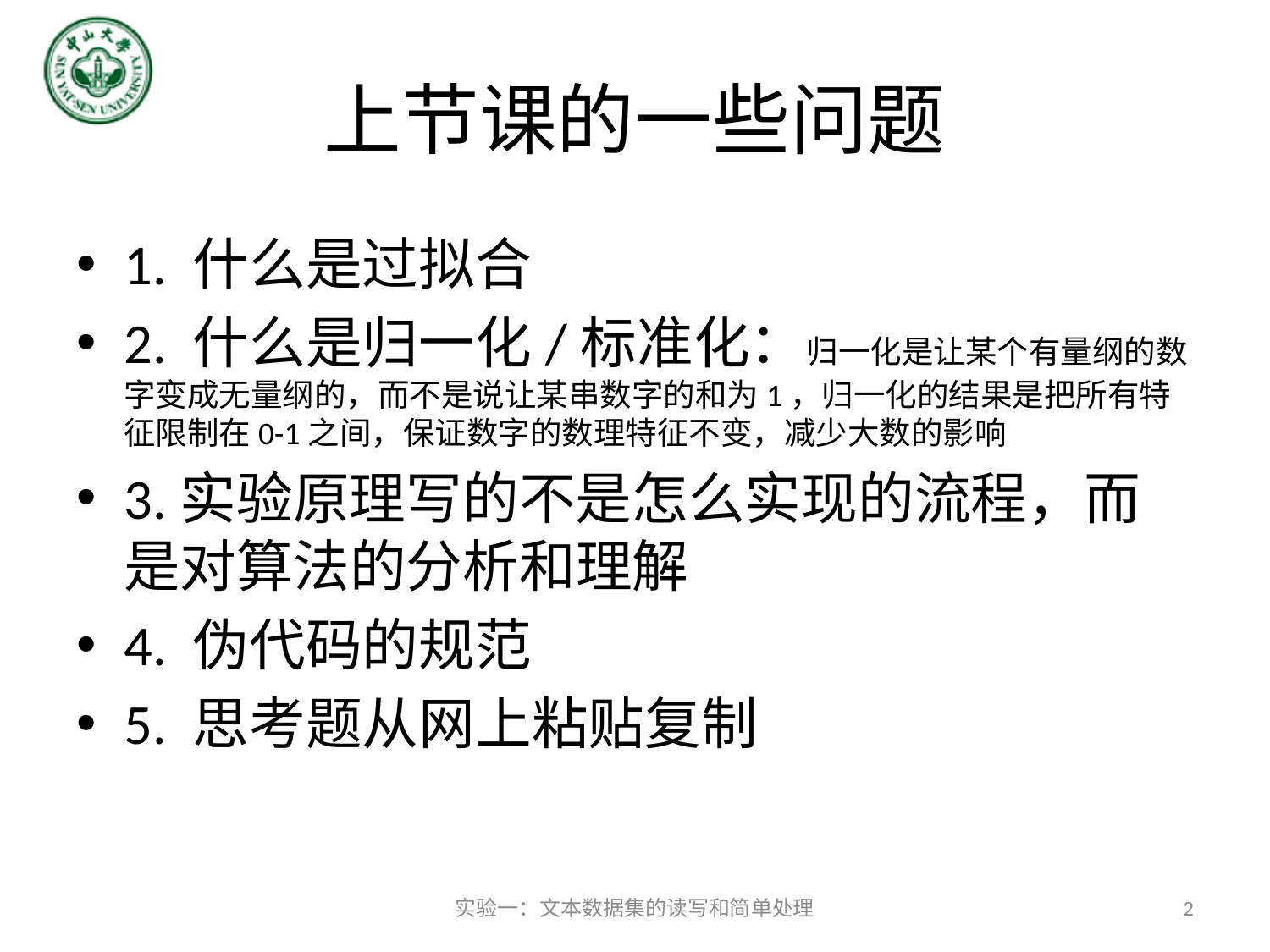

# 上节课的一些问题
1. 什么是过拟合
2. 什么是归一化/标准化：归一化是让某个有量纲的数字变成无量纲的，而不是说让某串数字的和为1，归一化的结果是把所有特征限制在0-1之间，保证数字的数理特征不变，减少大数的影响
3.实验原理写的不是怎么实现的流程，而是对算法的分析和理解
4. 伪代码的规范
5. 思考题从网上粘贴复制
实验一：文本数据集的读写和简单处理
2